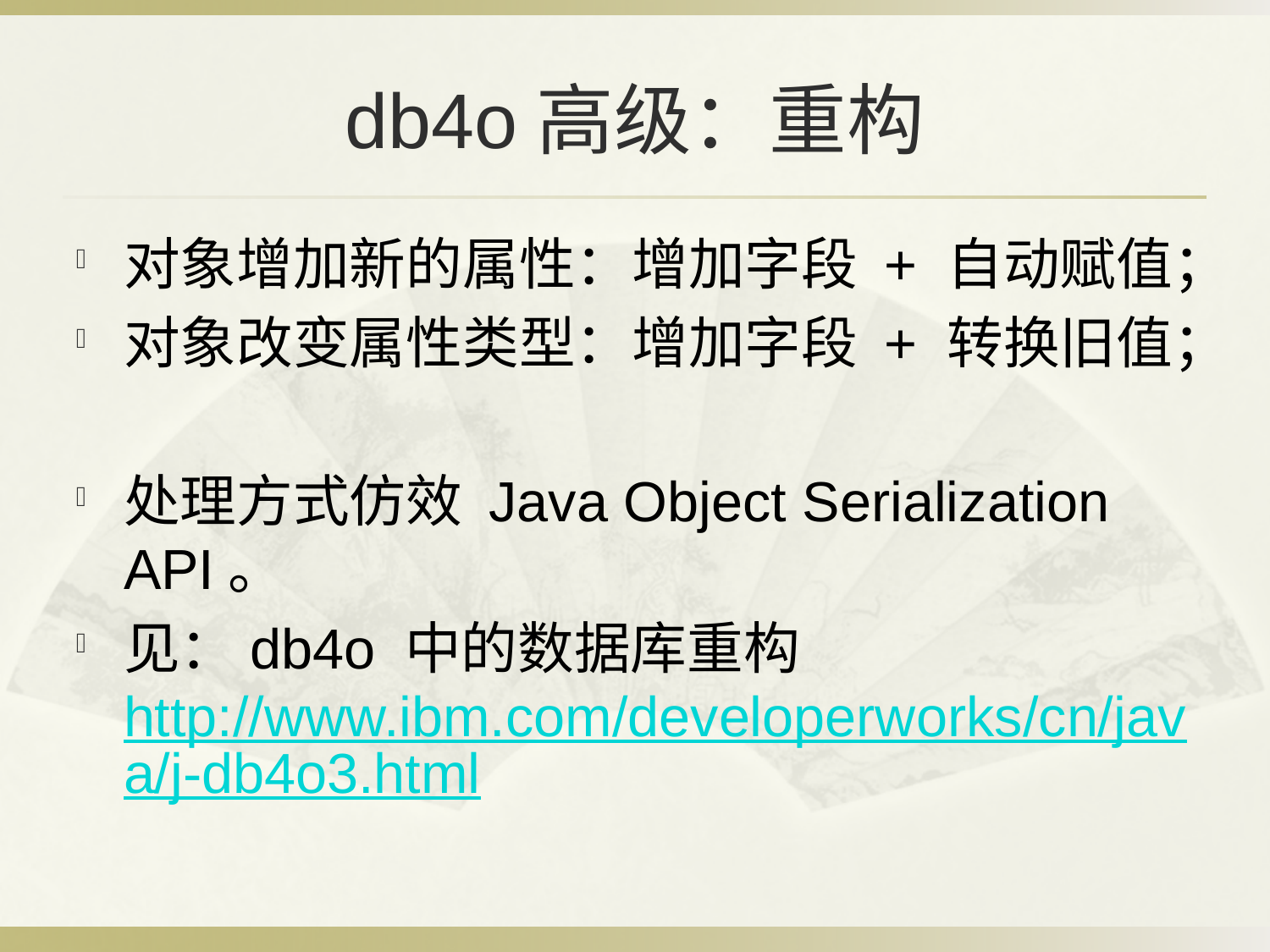

# db4o高级：重构
对象增加新的属性：增加字段 + 自动赋值；
对象改变属性类型：增加字段 + 转换旧值；

处理方式仿效 Java Object Serialization API。
见：db4o 中的数据库重构
http://www.ibm.com/developerworks/cn/java/j-db4o3.html